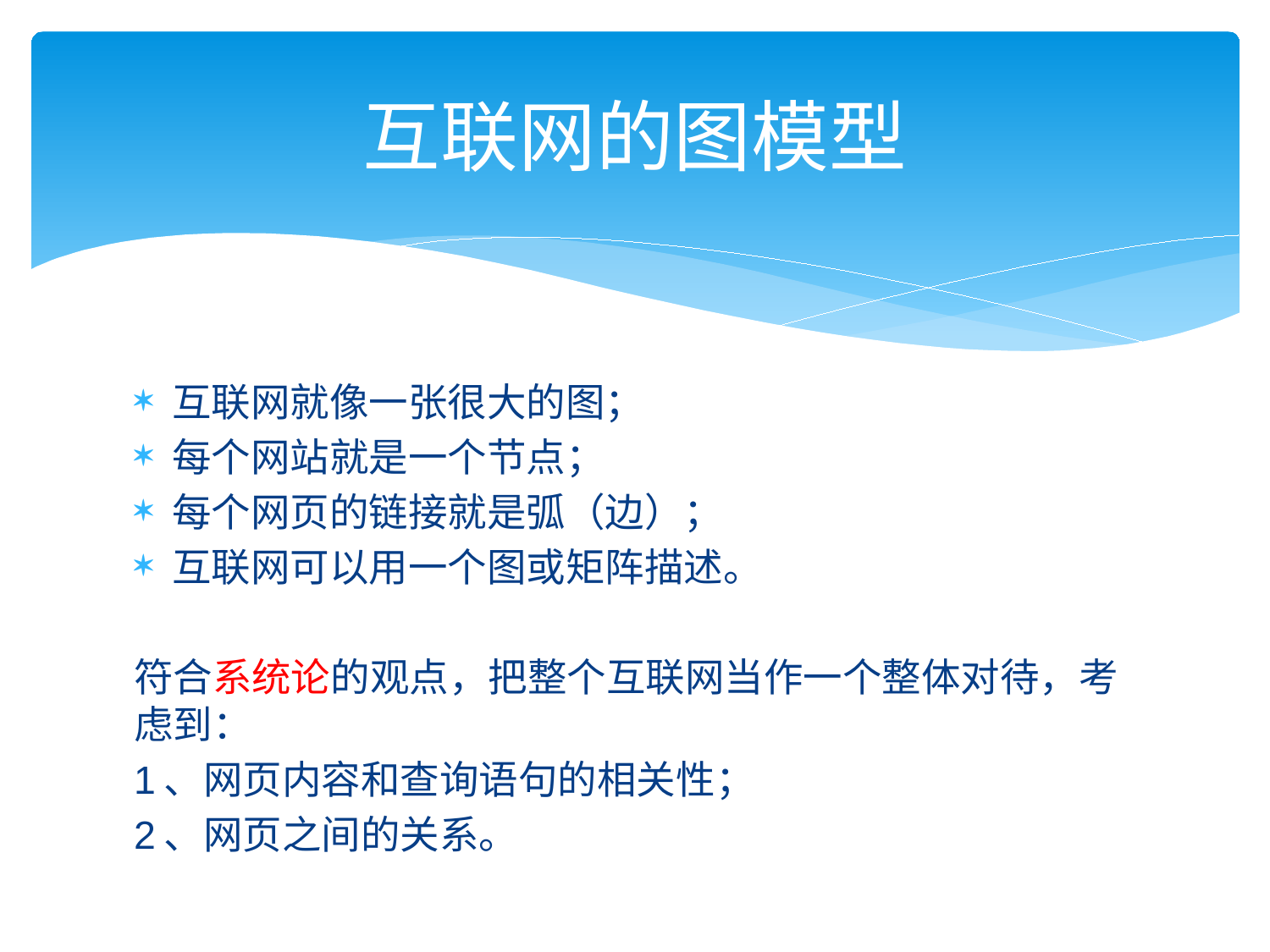

# 互联网的图模型
互联网就像一张很大的图；
每个网站就是一个节点；
每个网页的链接就是弧（边）；
互联网可以用一个图或矩阵描述。

符合系统论的观点，把整个互联网当作一个整体对待，考虑到：
1、网页内容和查询语句的相关性；
2、网页之间的关系。